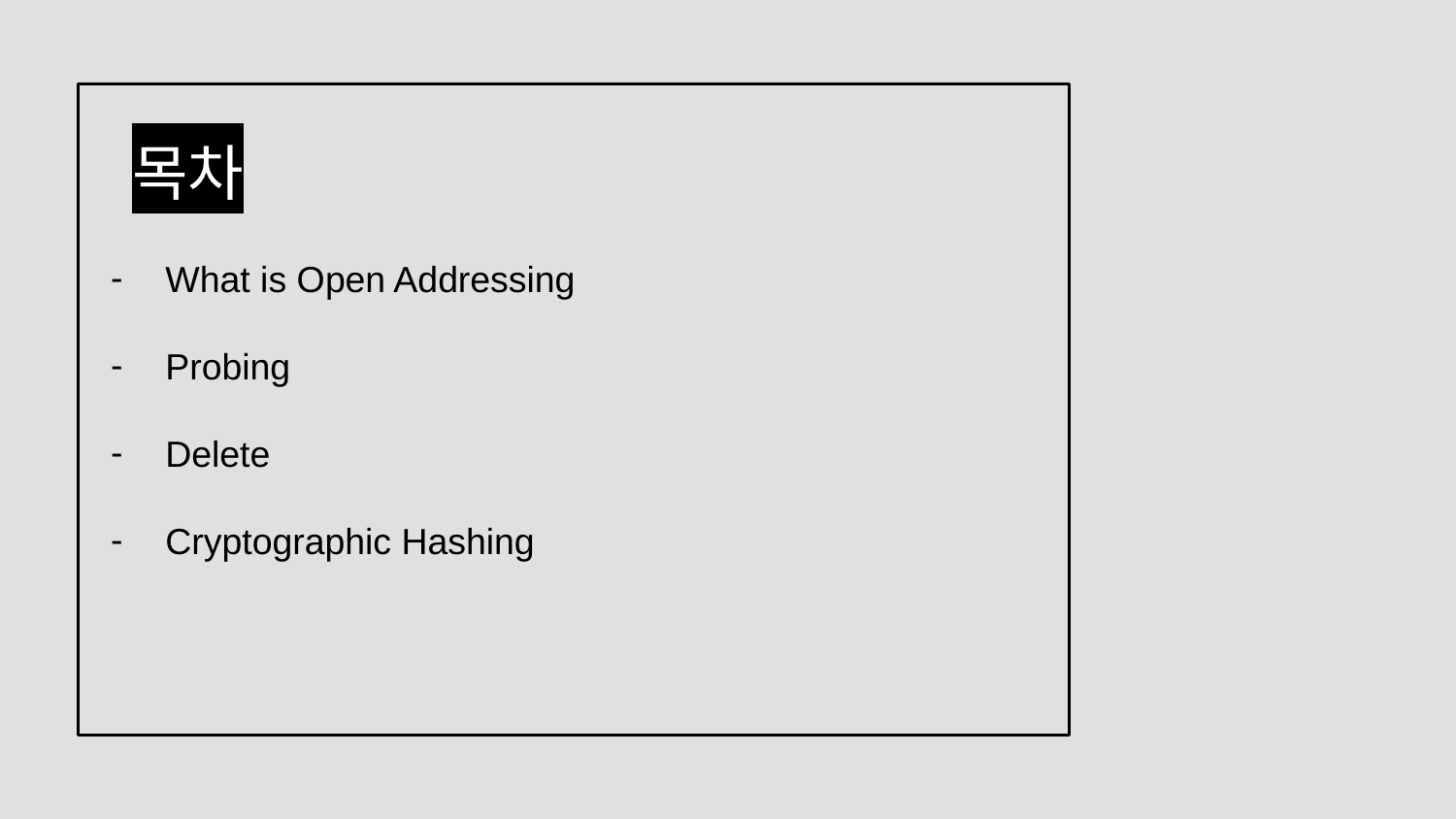

# What is Open Addressing

Probing

Delete

Cryptographic Hashing
목차